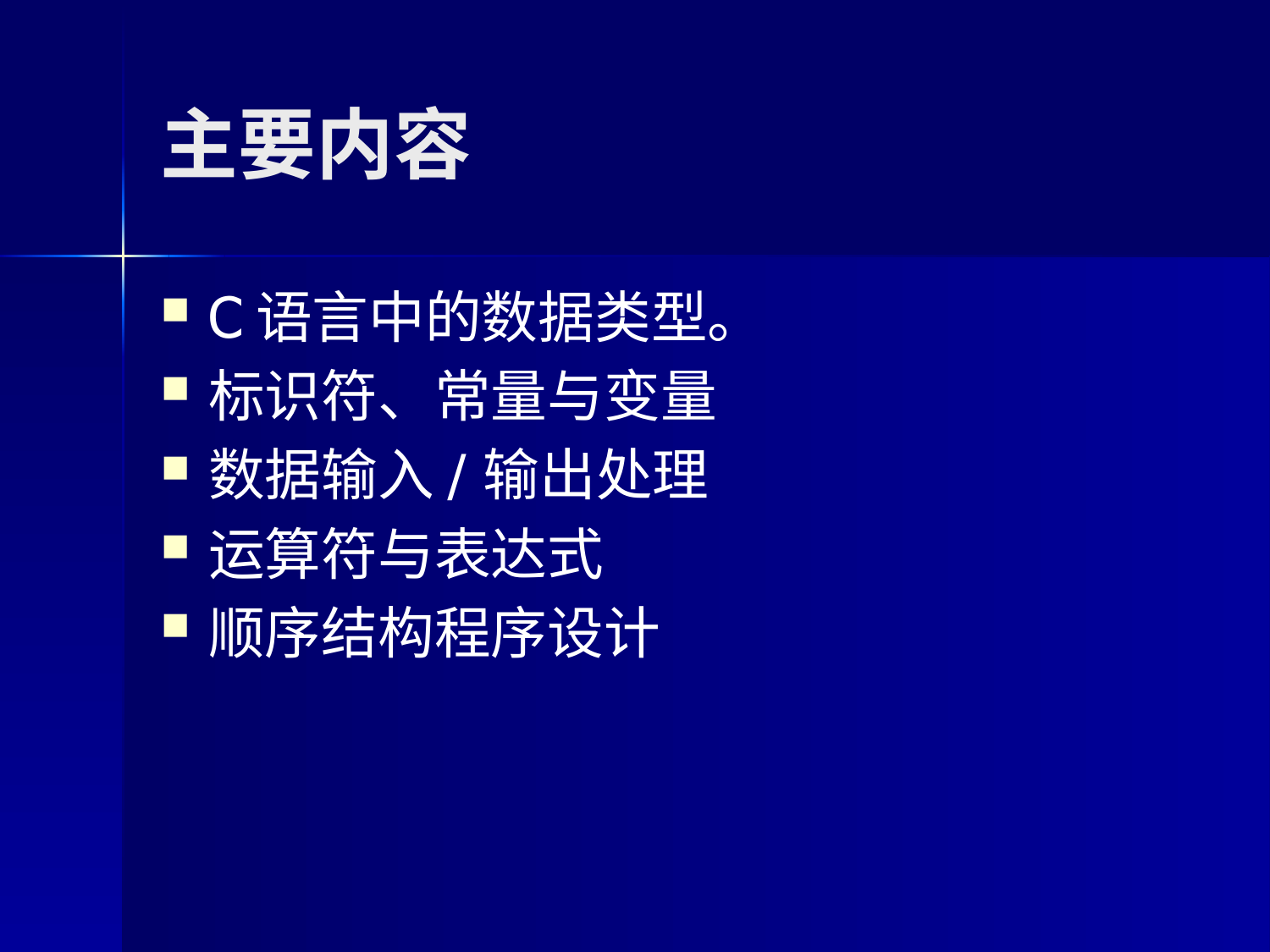

# 主要内容
C语言中的数据类型。
标识符、常量与变量
数据输入/输出处理
运算符与表达式
顺序结构程序设计